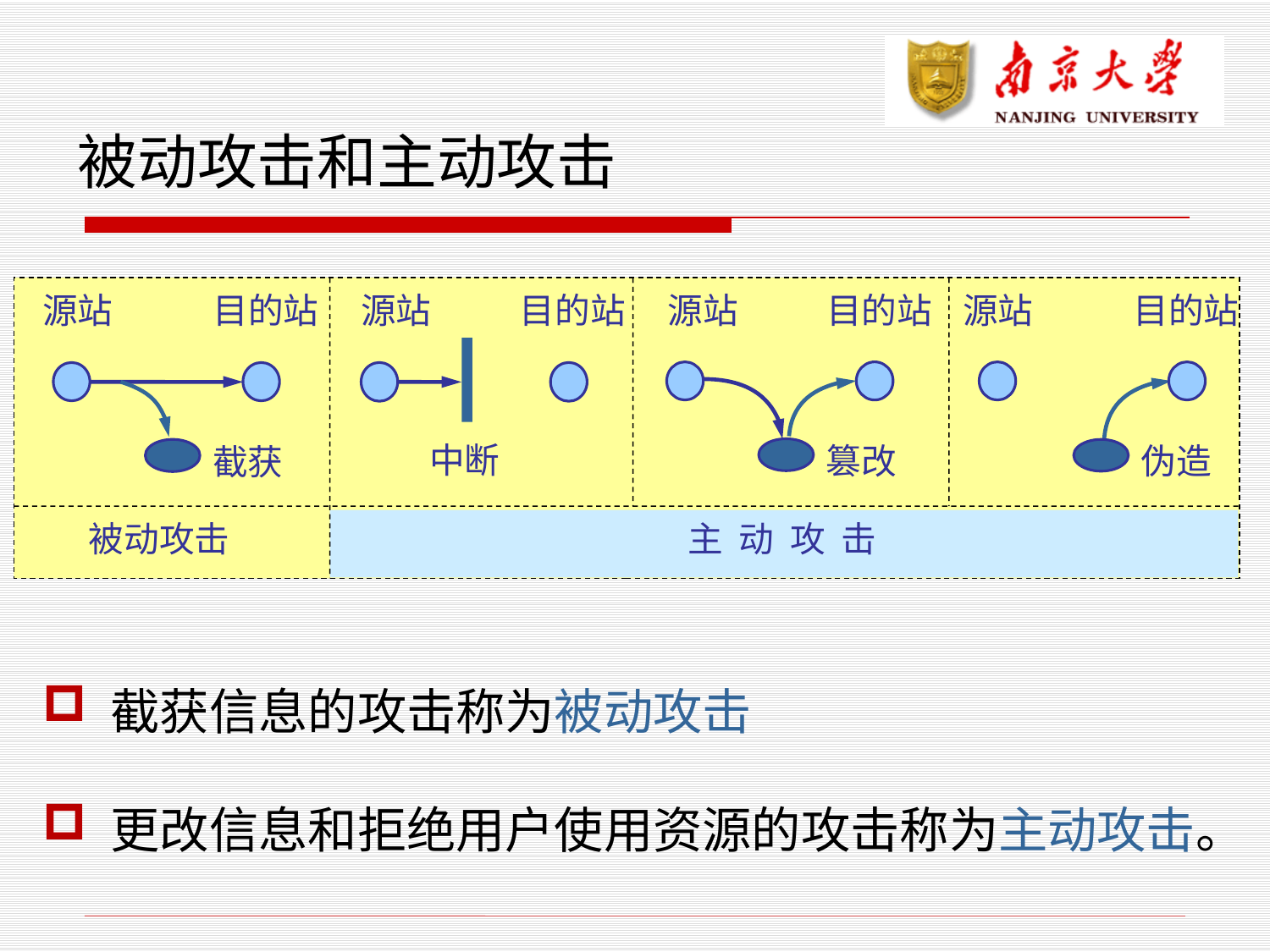

# 被动攻击和主动攻击

源站
目的站
源站
目的站
源站
目的站
源站
目的站

中断
篡改
伪造
截获

被动攻击
主  动  攻  击
 截获信息的攻击称为被动攻击
 更改信息和拒绝用户使用资源的攻击称为主动攻击。